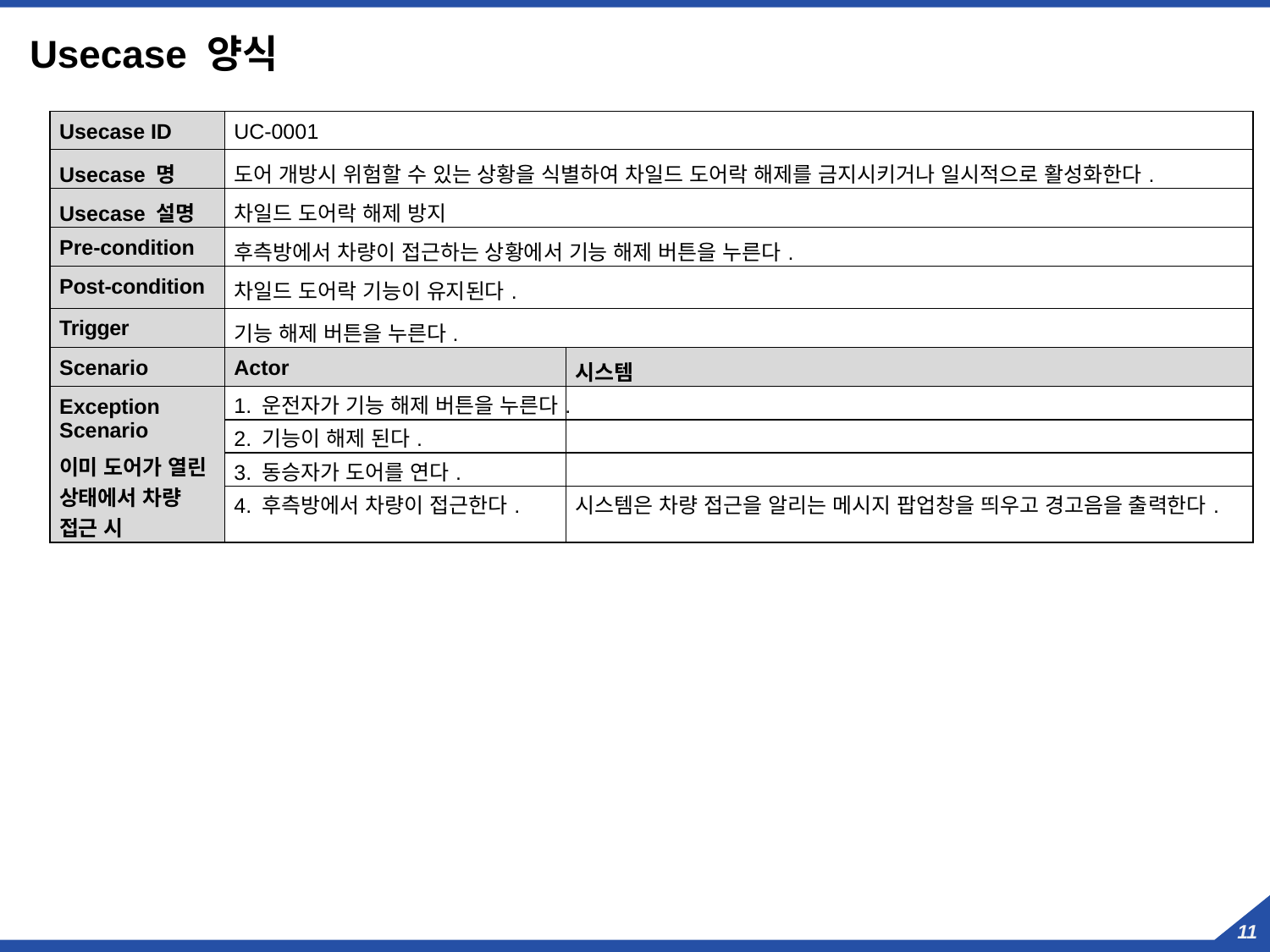

# Usecase 양식
| Usecase ID | UC-0001 |  |
| --- | --- | --- |
| Usecase 명 | 도어 개방시 위험할 수 있는 상황을 식별하여 차일드 도어락 해제를 금지시키거나 일시적으로 활성화한다. |  |
| Usecase 설명 | 차일드 도어락 해제 방지 |  |
| Pre-condition | 후측방에서 차량이 접근하는 상황에서 기능 해제 버튼을 누른다. |  |
| Post-condition | 차일드 도어락 기능이 유지된다. |  |
| Trigger | 기능 해제 버튼을 누른다. |  |
| Scenario | Actor | 시스템 |
| Exception Scenario 이미 도어가 열린 상태에서 차량 접근 시 | 1. 운전자가 기능 해제 버튼을 누른다. |  |
|  | 2. 기능이 해제 된다. |  |
|  | 3. 동승자가 도어를 연다. |  |
|  | 4. 후측방에서 차량이 접근한다. | 시스템은 차량 접근을 알리는 메시지 팝업창을 띄우고 경고음을 출력한다. |